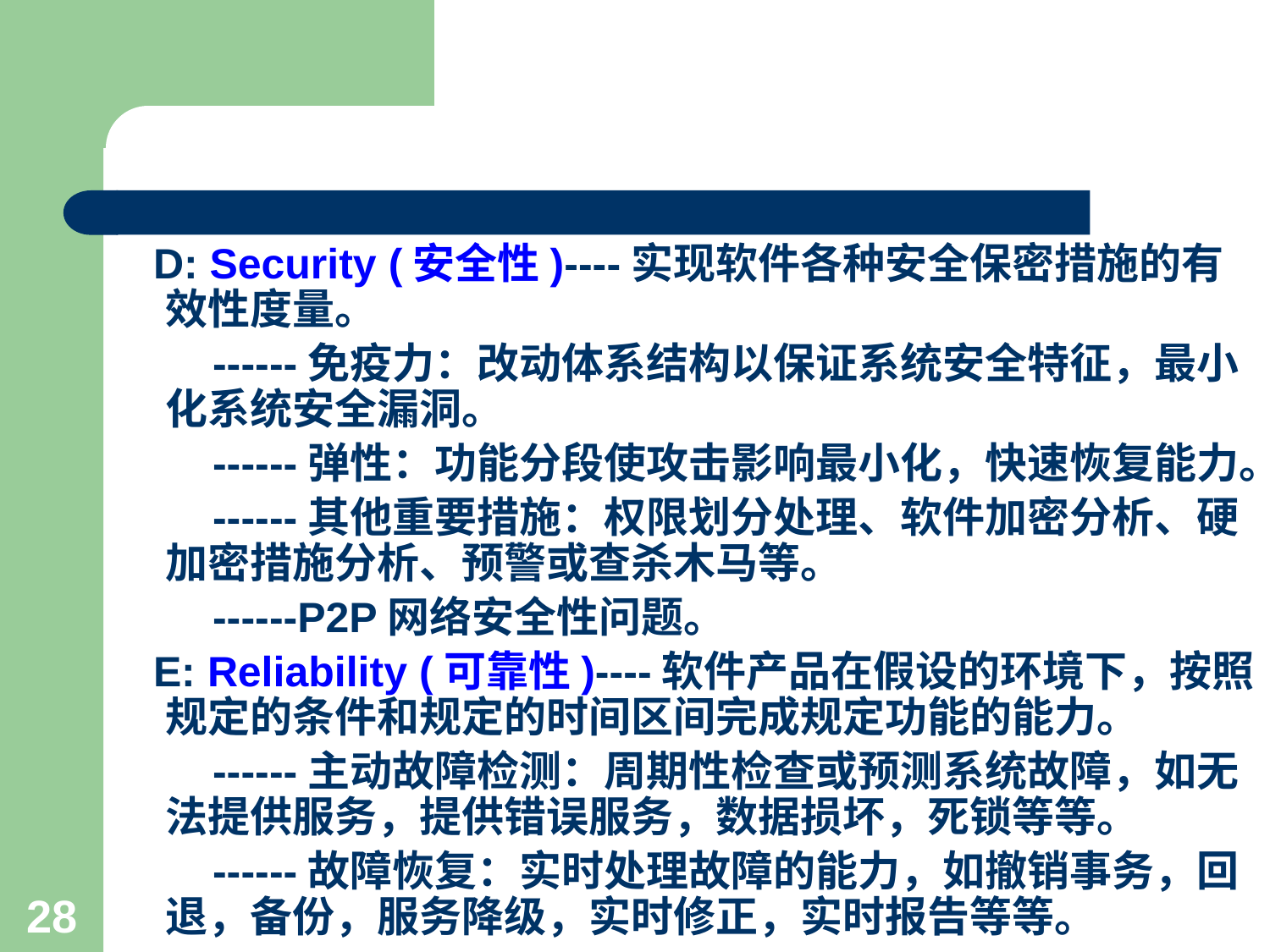

#
   D: Security (安全性)----实现软件各种安全保密措施的有效性度量。
        ------免疫力：改动体系结构以保证系统安全特征，最小化系统安全漏洞。
        ------弹性：功能分段使攻击影响最小化，快速恢复能力。
        ------其他重要措施：权限划分处理、软件加密分析、硬加密措施分析、预警或查杀木马等。
        ------P2P网络安全性问题。
   E: Reliability (可靠性)----软件产品在假设的环境下，按照规定的条件和规定的时间区间完成规定功能的能力。
        ------主动故障检测：周期性检查或预测系统故障，如无法提供服务，提供错误服务，数据损坏，死锁等等。
        ------故障恢复：实时处理故障的能力，如撤销事务，回退，备份，服务降级，实时修正，实时报告等等。
28